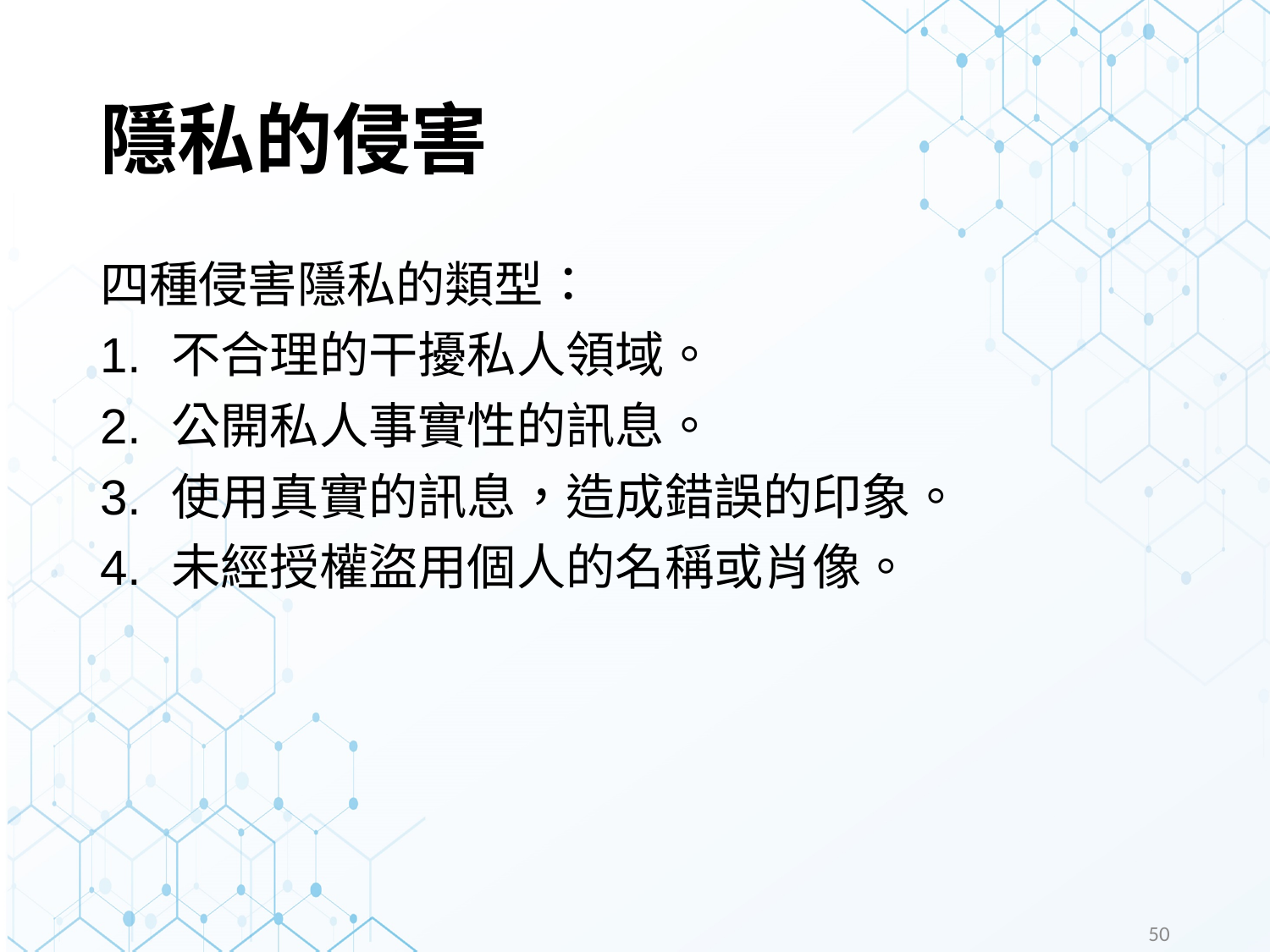

# 隱私的侵害
四種侵害隱私的類型：
不合理的干擾私人領域。
公開私人事實性的訊息。
使用真實的訊息，造成錯誤的印象。
未經授權盜用個人的名稱或肖像。
50